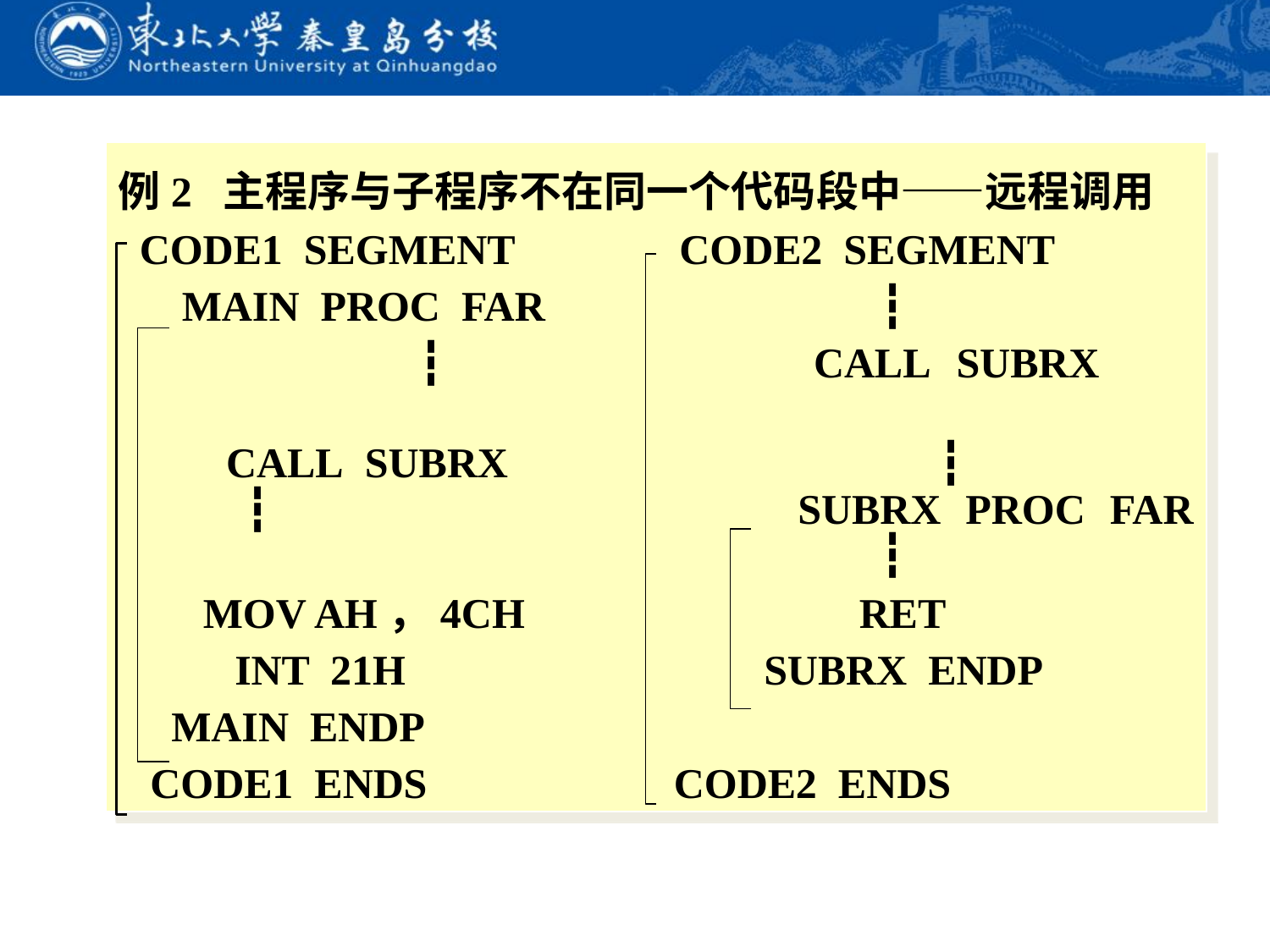

例2  主程序与子程序不在同一个代码段中——远程调用
  CODE1  SEGMENT	     CODE2  SEGMENT
      MAIN  PROC  FAR       			┇
              	┇			 CALL  SUBRX
         CALL  SUBRX                               	┇ 			┇  		                        SUBRX  PROC  FAR 					            ┇
        MOV AH，4CH 		          RET
           INT  21H 			 SUBRX  ENDP
     MAIN  ENDP
   CODE1  ENDS 		    CODE2  ENDS